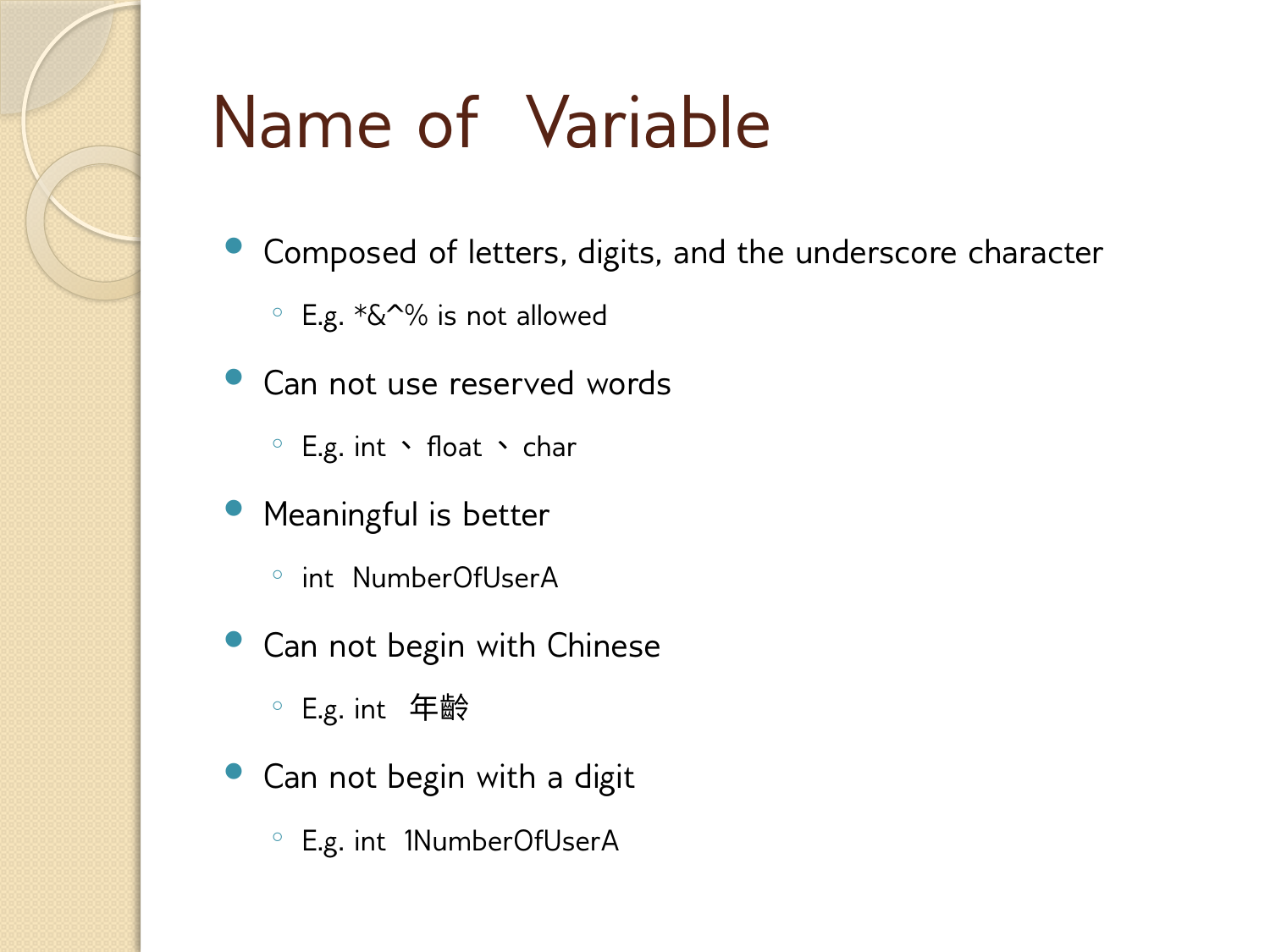

# Name of  Variable
Composed of letters, digits, and the underscore character
E.g. *&^% is not allowed
Can not use reserved words
E.g. int、float、char
Meaningful is better
int  NumberOfUserA
Can not begin with Chinese
E.g. int  年齡
Can not begin with a digit
E.g. int  1NumberOfUserA